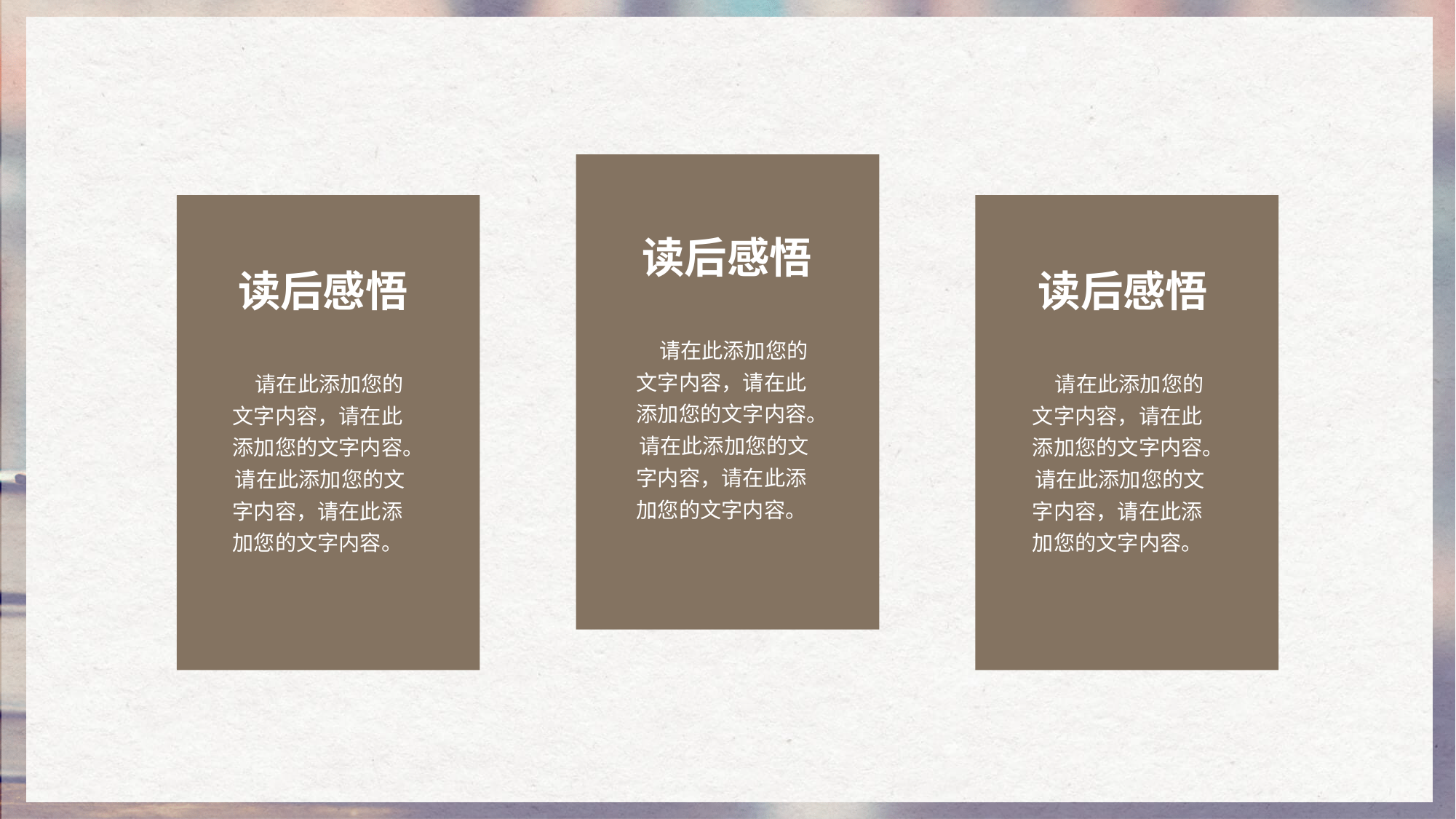

读后感悟
读后感悟
读后感悟
    请在此添加您的文字内容，请在此添加您的文字内容。 请在此添加您的文字内容，请在此添加您的文字内容。
    请在此添加您的文字内容，请在此添加您的文字内容。 请在此添加您的文字内容，请在此添加您的文字内容。
    请在此添加您的文字内容，请在此添加您的文字内容。 请在此添加您的文字内容，请在此添加您的文字内容。